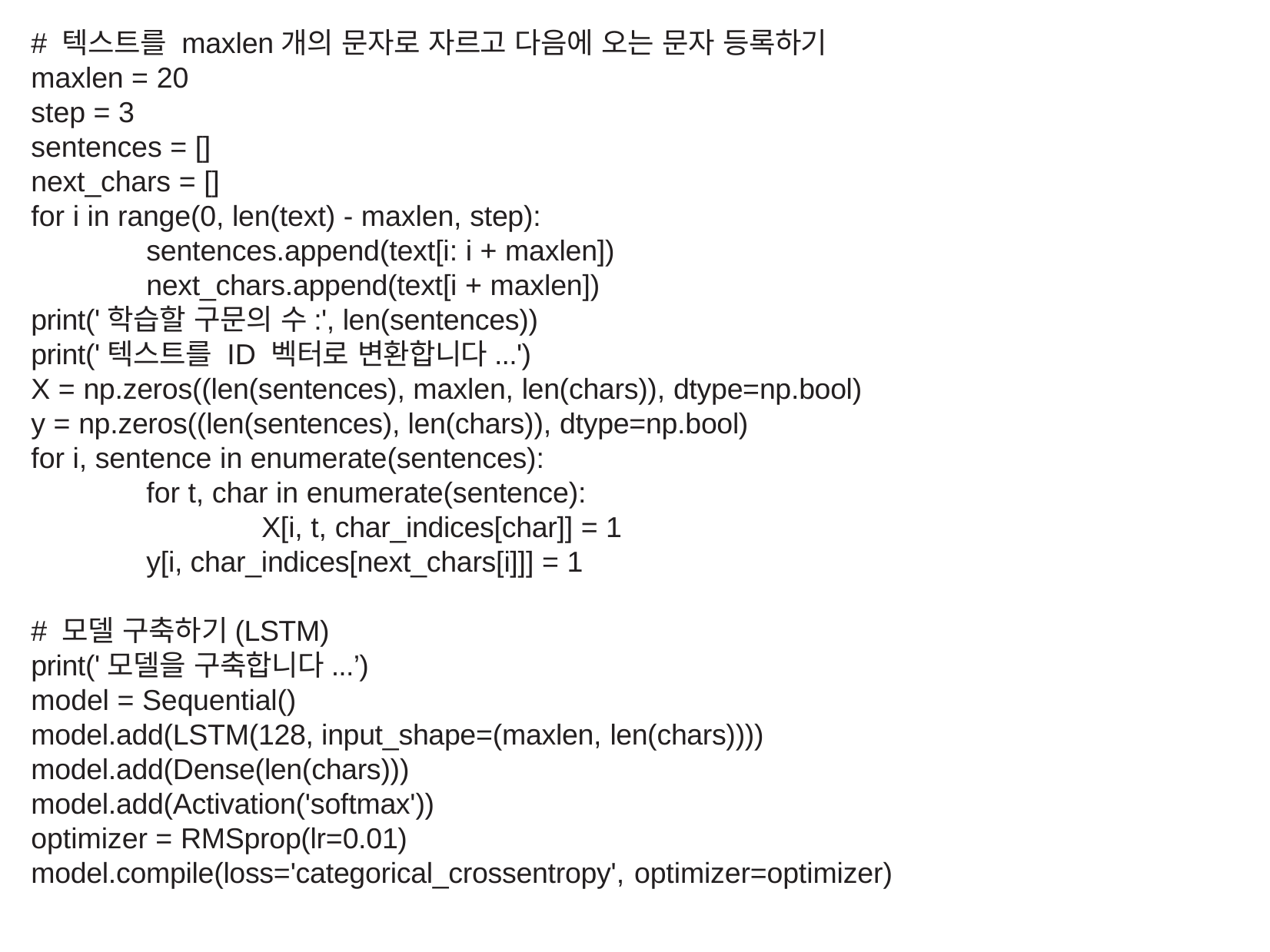

# 텍스트를 maxlen개의 문자로 자르고 다음에 오는 문자 등록하기
maxlen = 20
step = 3
sentences = []
next_chars = []
for i in range(0, len(text) - maxlen, step):
	sentences.append(text[i: i + maxlen])
	next_chars.append(text[i + maxlen])
print('학습할 구문의 수:', len(sentences))
print('텍스트를 ID 벡터로 변환합니다...')
X = np.zeros((len(sentences), maxlen, len(chars)), dtype=np.bool)
y = np.zeros((len(sentences), len(chars)), dtype=np.bool)
for i, sentence in enumerate(sentences):
	for t, char in enumerate(sentence):
		X[i, t, char_indices[char]] = 1
	y[i, char_indices[next_chars[i]]] = 1

# 모델 구축하기(LSTM)
print('모델을 구축합니다...’)
model = Sequential()
model.add(LSTM(128, input_shape=(maxlen, len(chars))))
model.add(Dense(len(chars)))
model.add(Activation('softmax'))
optimizer = RMSprop(lr=0.01)
model.compile(loss='categorical_crossentropy', optimizer=optimizer)